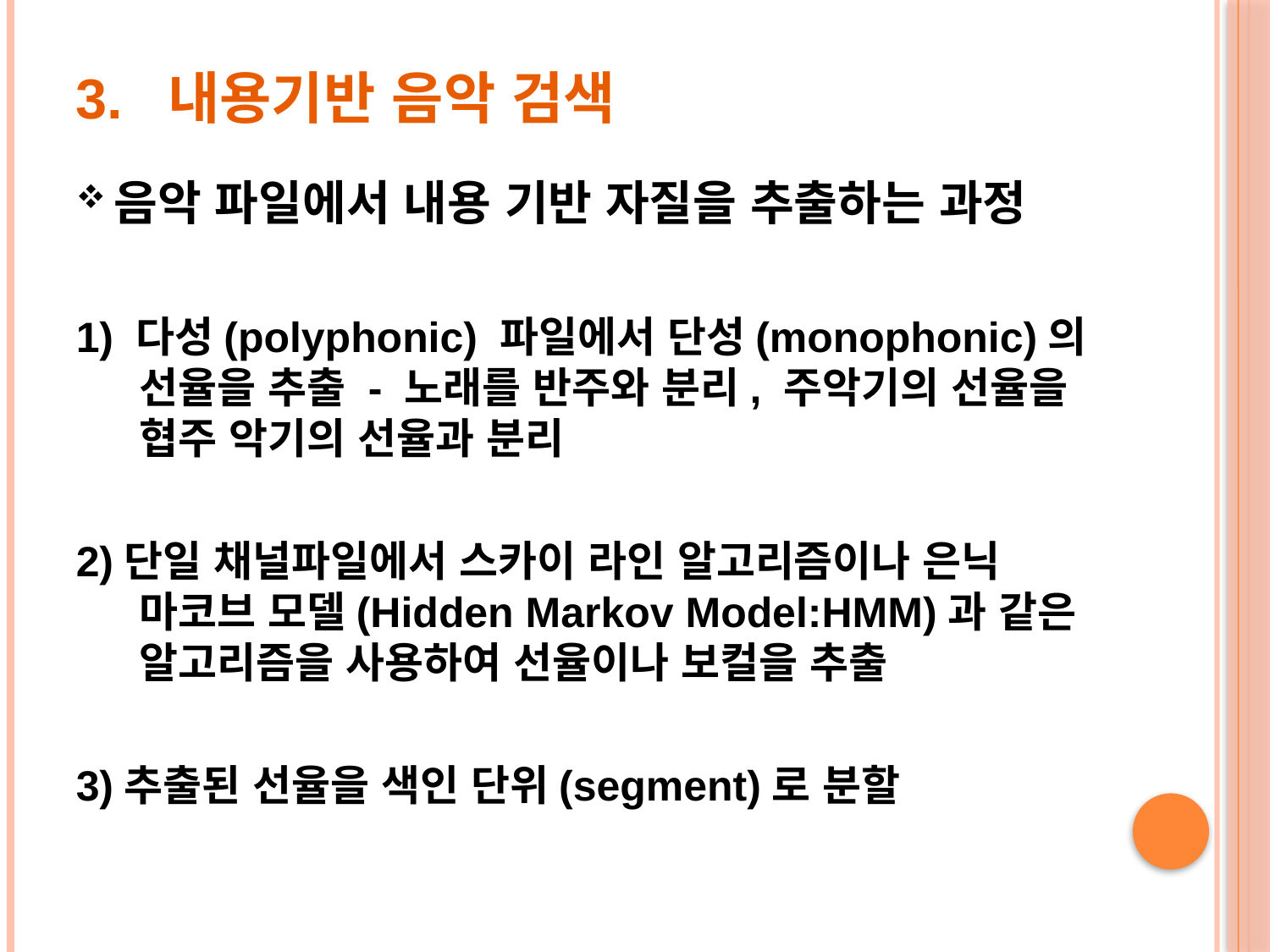

# 3.  내용기반 음악 검색
음악 파일에서 내용 기반 자질을 추출하는 과정

1) 다성(polyphonic) 파일에서 단성(monophonic)의 선율을 추출 - 노래를 반주와 분리, 주악기의 선율을 협주 악기의 선율과 분리

2)단일 채널파일에서 스카이 라인 알고리즘이나 은닉 마코브 모델(Hidden Markov Model:HMM)과 같은 알고리즘을 사용하여 선율이나 보컬을 추출

3)추출된 선율을 색인 단위(segment)로 분할